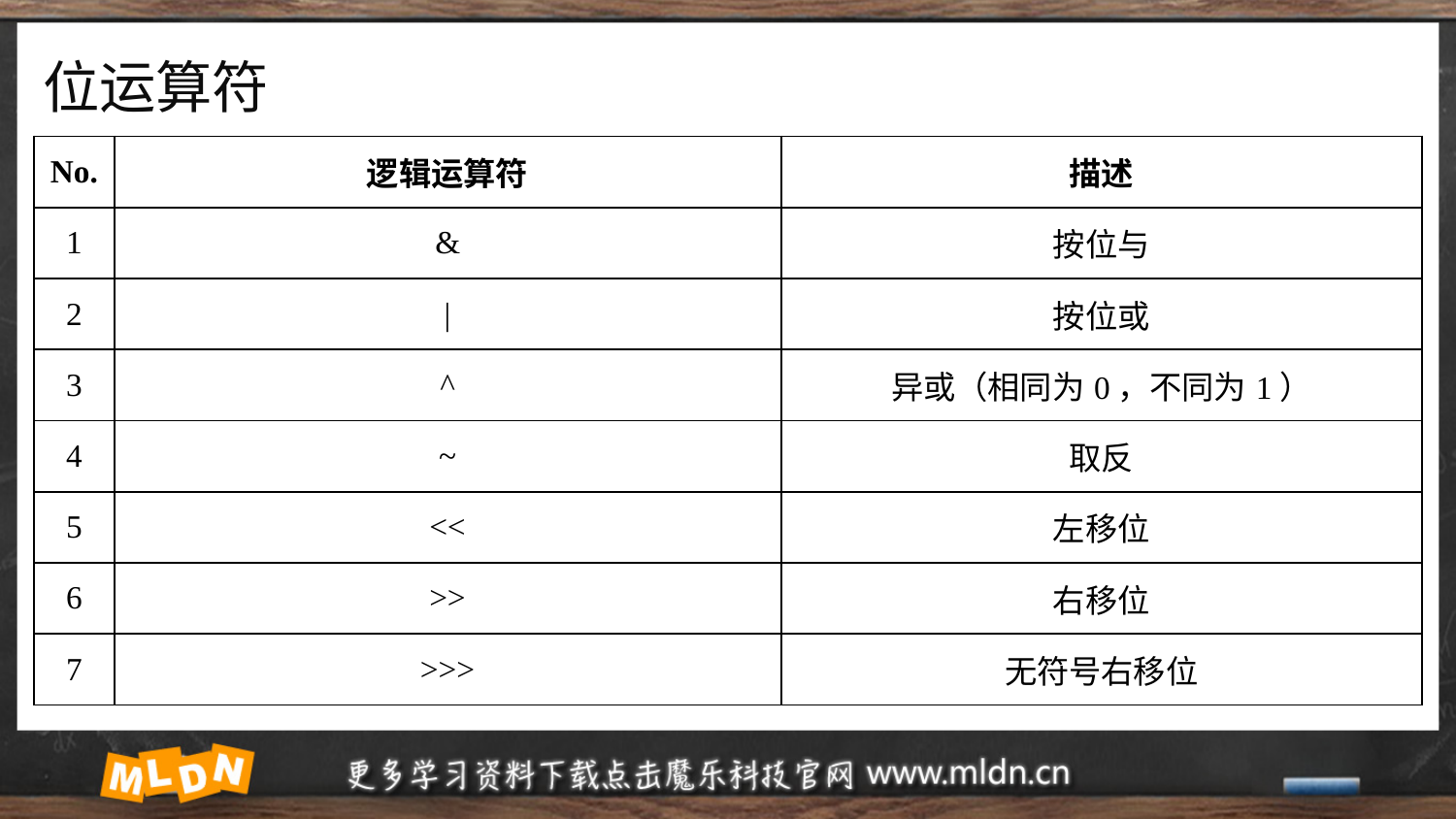

# 位运算符
| No. | 逻辑运算符 | 描述 |
| --- | --- | --- |
| 1 | & | 按位与 |
| 2 | | | 按位或 |
| 3 | ^ | 异或（相同为0，不同为1） |
| 4 | ~ | 取反 |
| 5 | << | 左移位 |
| 6 | >> | 右移位 |
| 7 | >>> | 无符号右移位 |